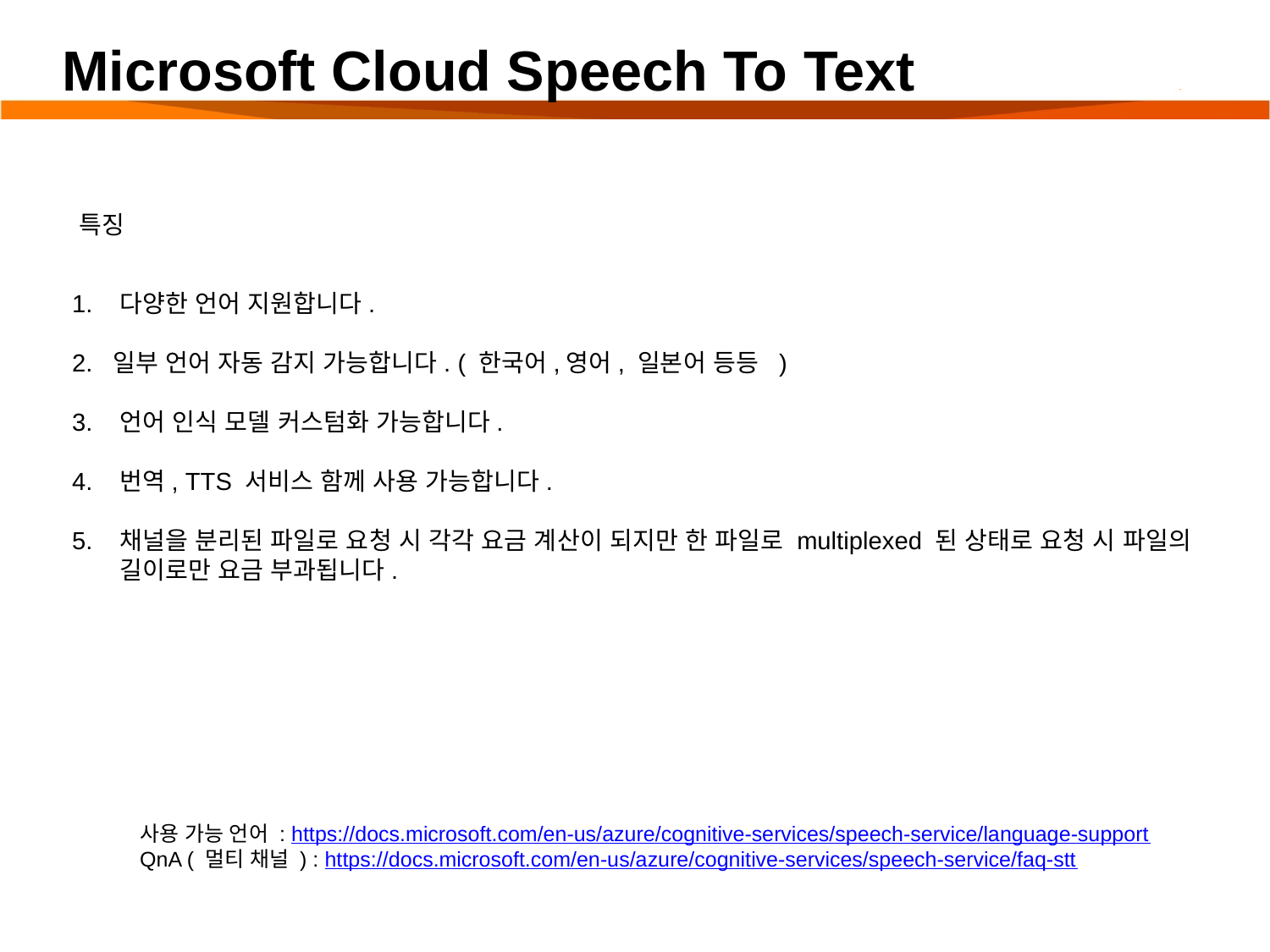

# Microsoft Cloud Speech To Text
특징
다양한 언어 지원합니다.

2.  일부 언어 자동 감지 가능합니다. ( 한국어,영어, 일본어 등등  )

언어 인식 모델 커스텀화 가능합니다.

번역, TTS 서비스 함께 사용 가능합니다.

채널을 분리된 파일로 요청 시 각각 요금 계산이 되지만 한 파일로 multiplexed 된 상태로 요청 시 파일의 길이로만 요금 부과됩니다.
사용 가능 언어 : https://docs.microsoft.com/en-us/azure/cognitive-services/speech-service/language-support
QnA ( 멀티 채널 ) : https://docs.microsoft.com/en-us/azure/cognitive-services/speech-service/faq-stt